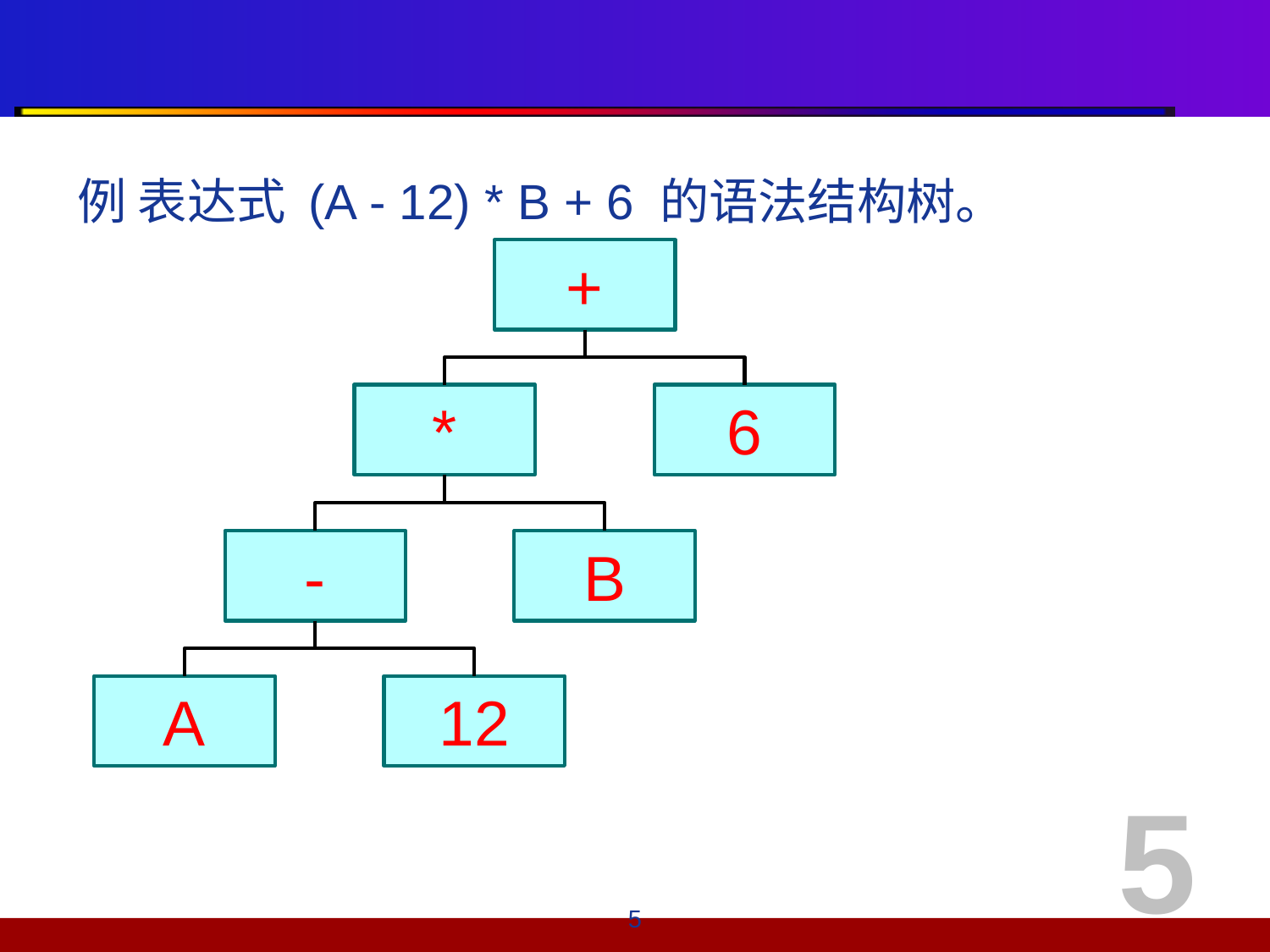

例 表达式 (A - 12) * B + 6 的语法结构树。
+
*
6
-
B
A
12
5
5